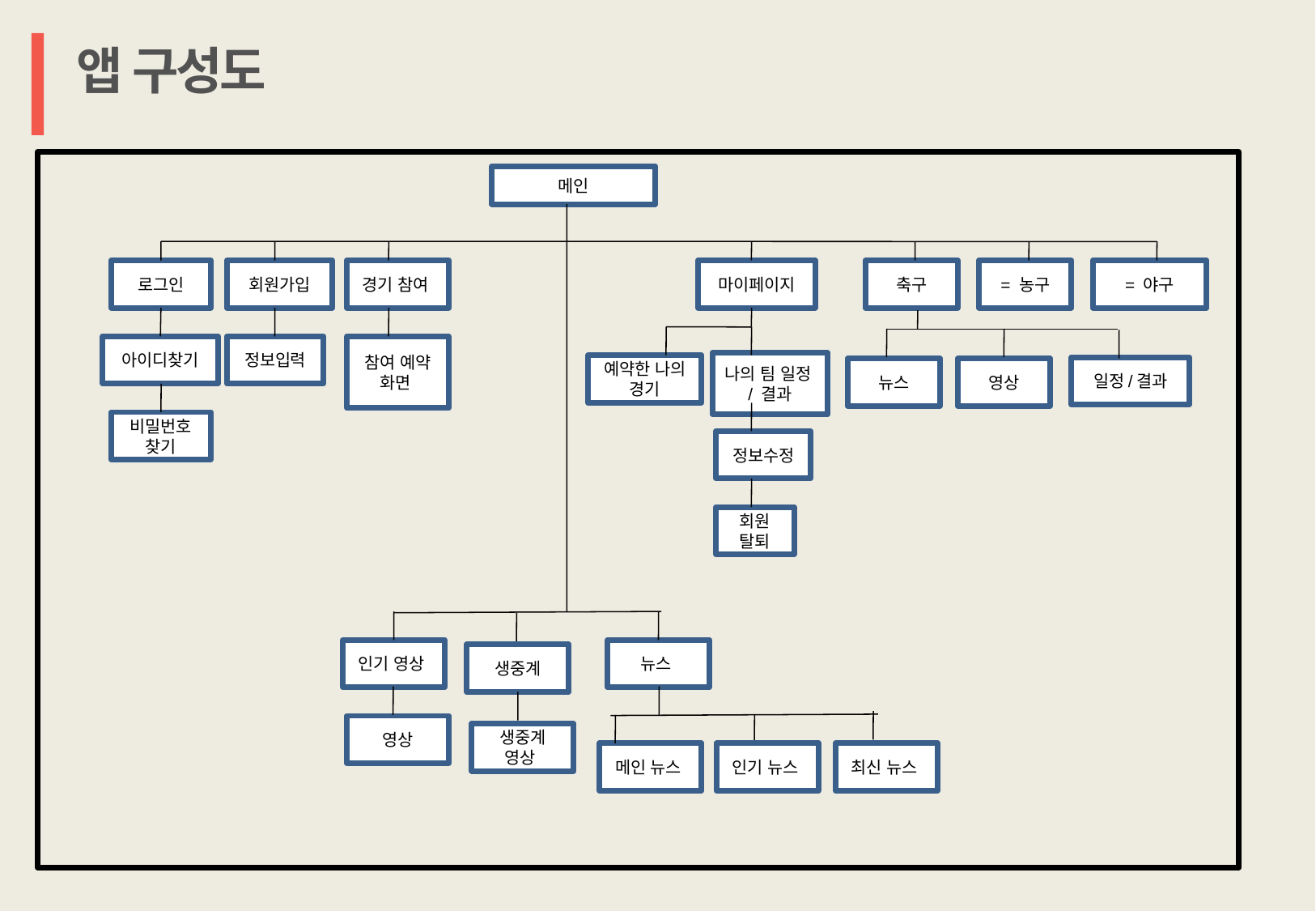

앱 구성도

메인
로그인
회원가입
경기 참여
마이페이지
축구
= 농구
= 야구
아이디찾기
정보입력
참여 예약 화면
나의 팀 일정/ 결과
예약한 나의 경기
일정/결과
뉴스
영상
비밀번호찾기
정보수정
회원 탈퇴
인기 영상
뉴스
생중계
영상
생중계 영상
메인 뉴스
인기 뉴스
최신 뉴스